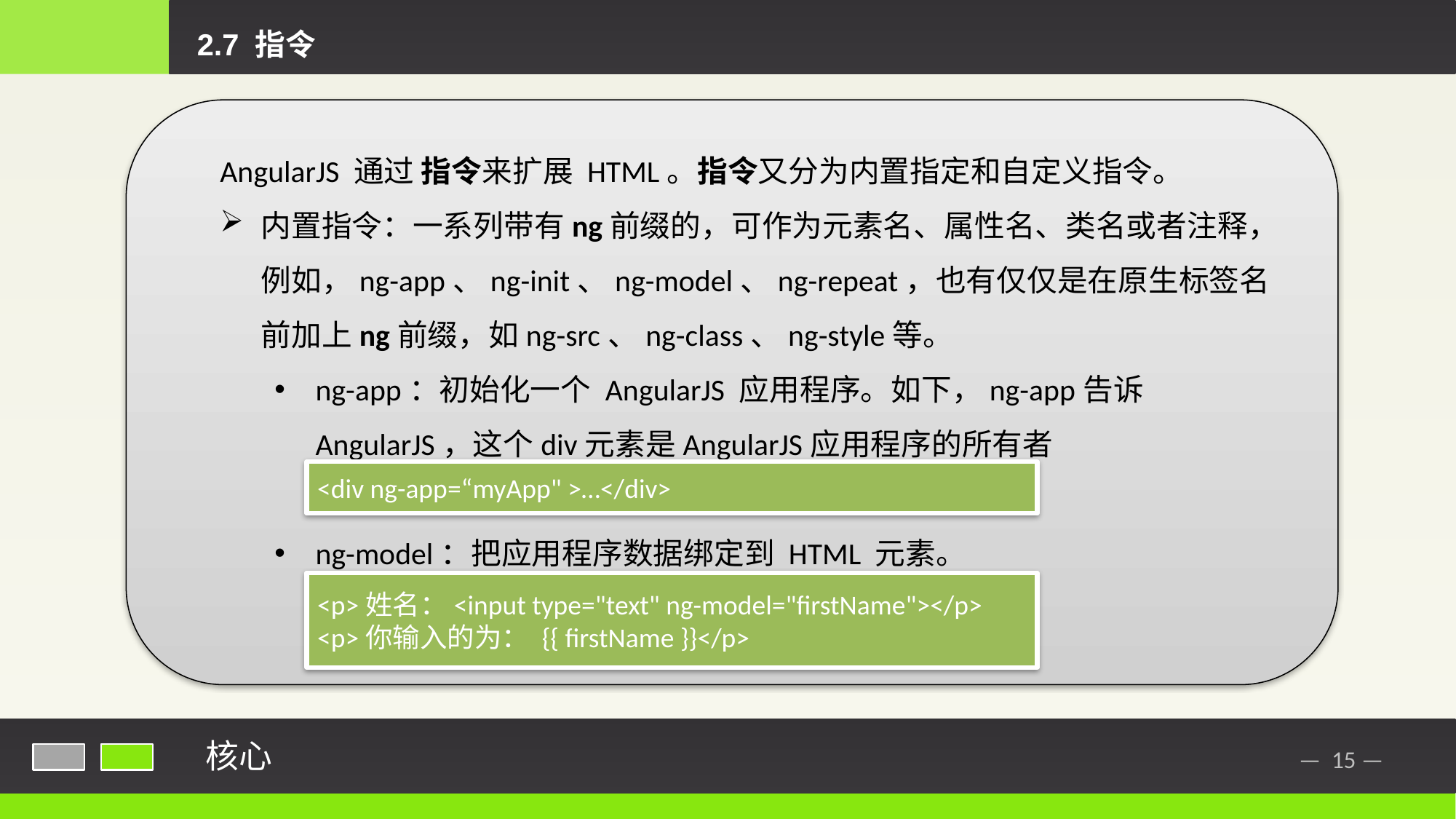

2.7 指令
AngularJS 通过 指令来扩展 HTML。指令又分为内置指定和自定义指令。
内置指令：一系列带有ng前缀的，可作为元素名、属性名、类名或者注释，例如，ng-app、ng-init、ng-model、ng-repeat，也有仅仅是在原生标签名前加上ng前缀，如ng-src、ng-class、ng-style等。
ng-app：初始化一个 AngularJS 应用程序。如下，ng-app告诉AngularJS，这个div元素是AngularJS应用程序的所有者

ng-model：把应用程序数据绑定到 HTML 元素。

<div ng-app=“myApp" >…</div>
<p>姓名：<input type="text" ng-model="firstName"></p>
<p>你输入的为： {{ firstName }}</p>